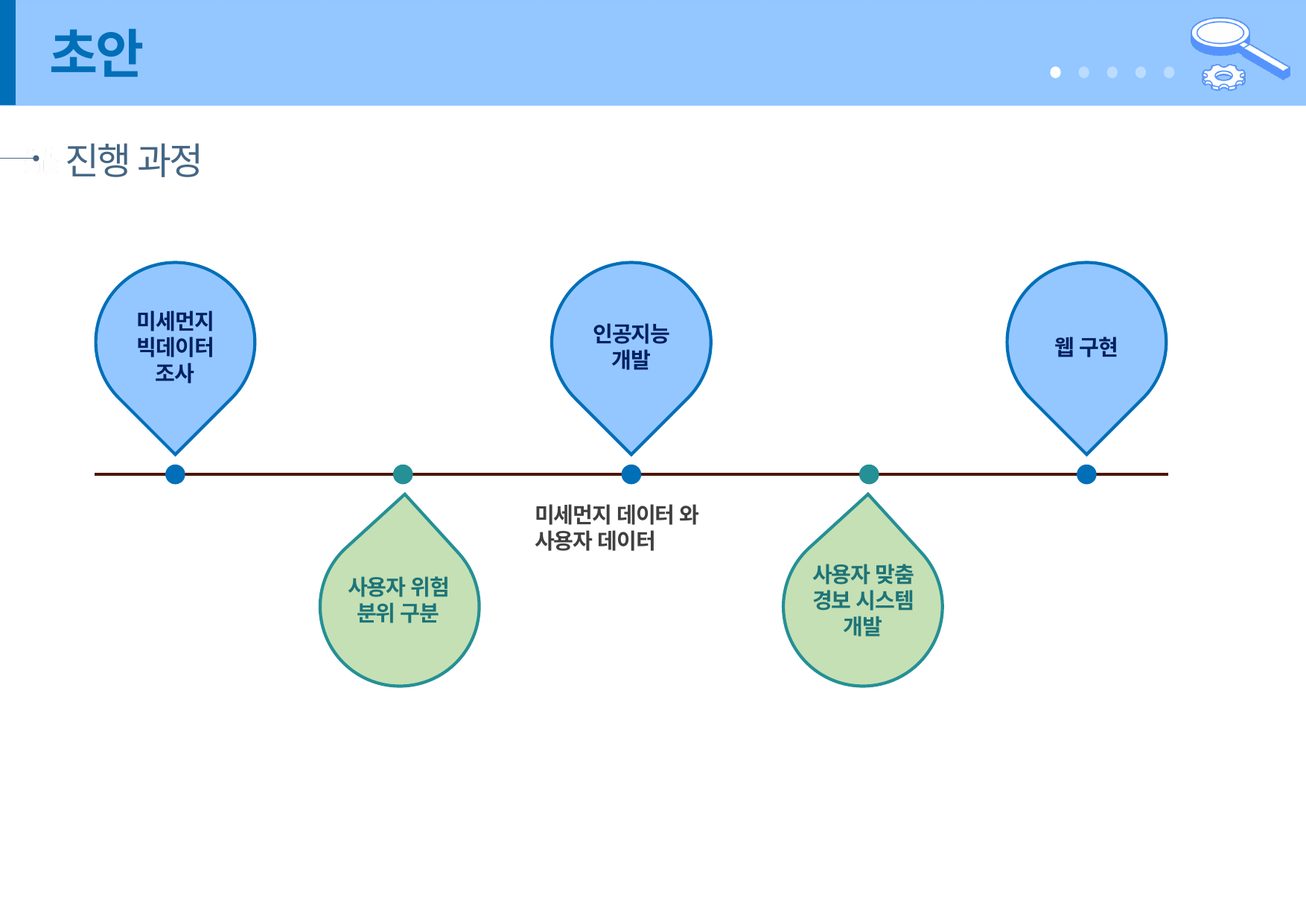

# 초안
진행 과정

미세먼지 빅데이터 조사
인공지능 개발
웹 구현

미세먼지 데이터 와 사용자 데이터

사용자 위험 분위 구분
사용자 맞춤 경보 시스템 개발